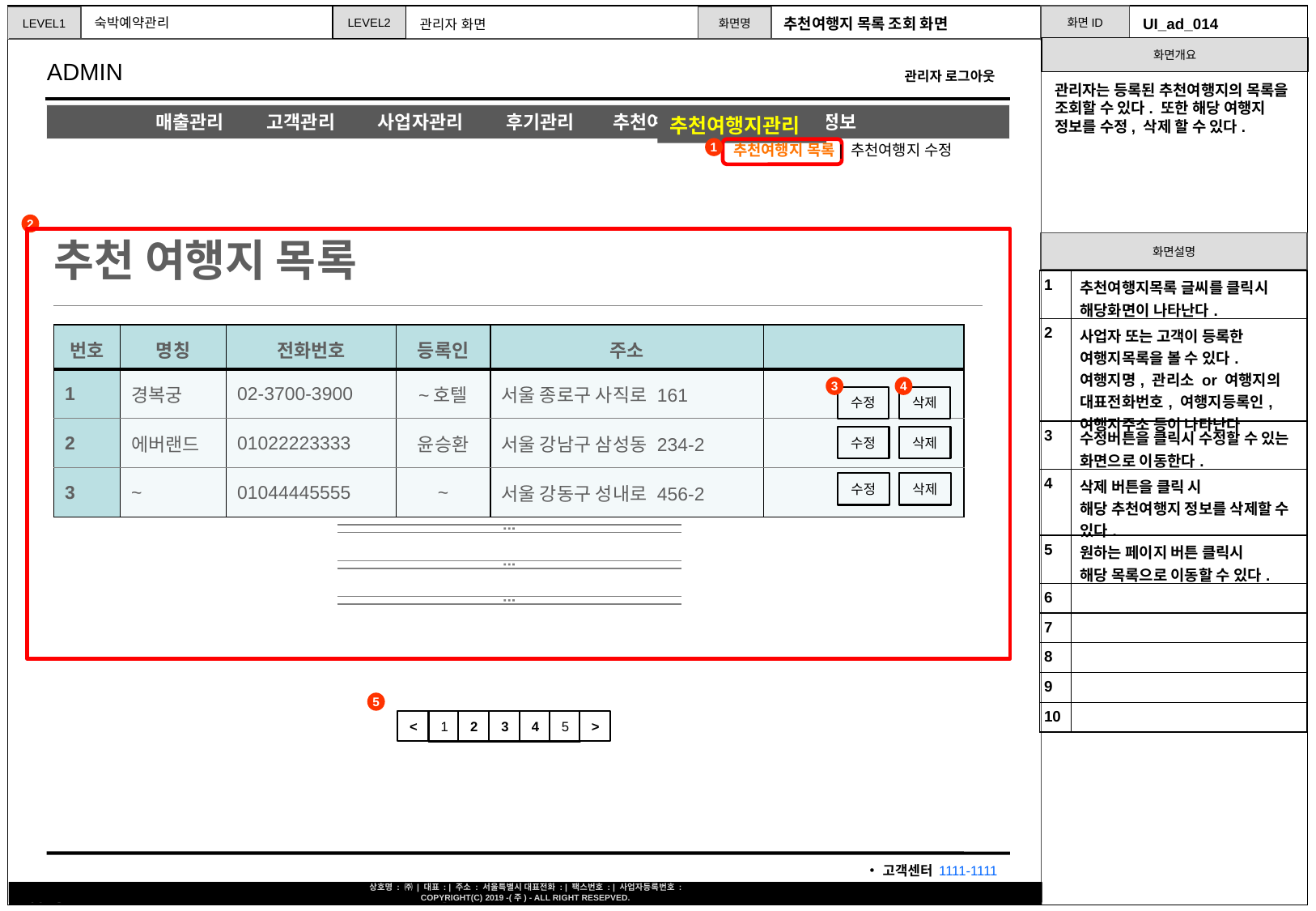

추천여행지 목록 조회 화면
UI_ad_014
숙박예약관리
관리자 화면
관리자는 등록된 추천여행지의 목록을 조회할 수 있다. 또한 해당 여행지 정보를 수정, 삭제 할 수 있다.
추천여행지관리
추천여행지 목록| 추천여행지 수정
1

2

추천 여행지 목록
| 1 | 추천여행지목록 글씨를 클릭시 해당화면이 나타난다. |
| --- | --- |
| 2 | 사업자 또는 고객이 등록한 여행지목록을 볼 수 있다. 여행지명, 관리소 or 여행지의 대표전화번호, 여행지등록인, 여행지주소 등이 나타난다 |
| 3 | 수정버튼을 클릭시 수정할 수 있는 화면으로 이동한다. |
| 4 | 삭제 버튼을 클릭 시 해당 추천여행지 정보를 삭제할 수 있다. |
| 5 | 원하는 페이지 버튼 클릭시 해당 목록으로 이동할 수 있다. |
| 6 |  |
| 7 |  |
| 8 |  |
| 9 |  |
| 10 |  |
| 번호 | 명칭 | 전화번호 | 등록인 | 주소 |  |
| --- | --- | --- | --- | --- | --- |
| 1 | 경복궁 | 02-3700-3900 | ~호텔 | 서울 종로구 사직로 161 |  |
| 2 | 에버랜드 | 01022223333 | 윤승환 | 서울 강남구 삼성동 234-2 |  |
| 3 | ~ | 01044445555 | ~ | 서울 강동구 성내로 456-2 |  |
3
4
수정
삭제
수정
삭제
수정
삭제

5
1
2
3
4
5
<
>